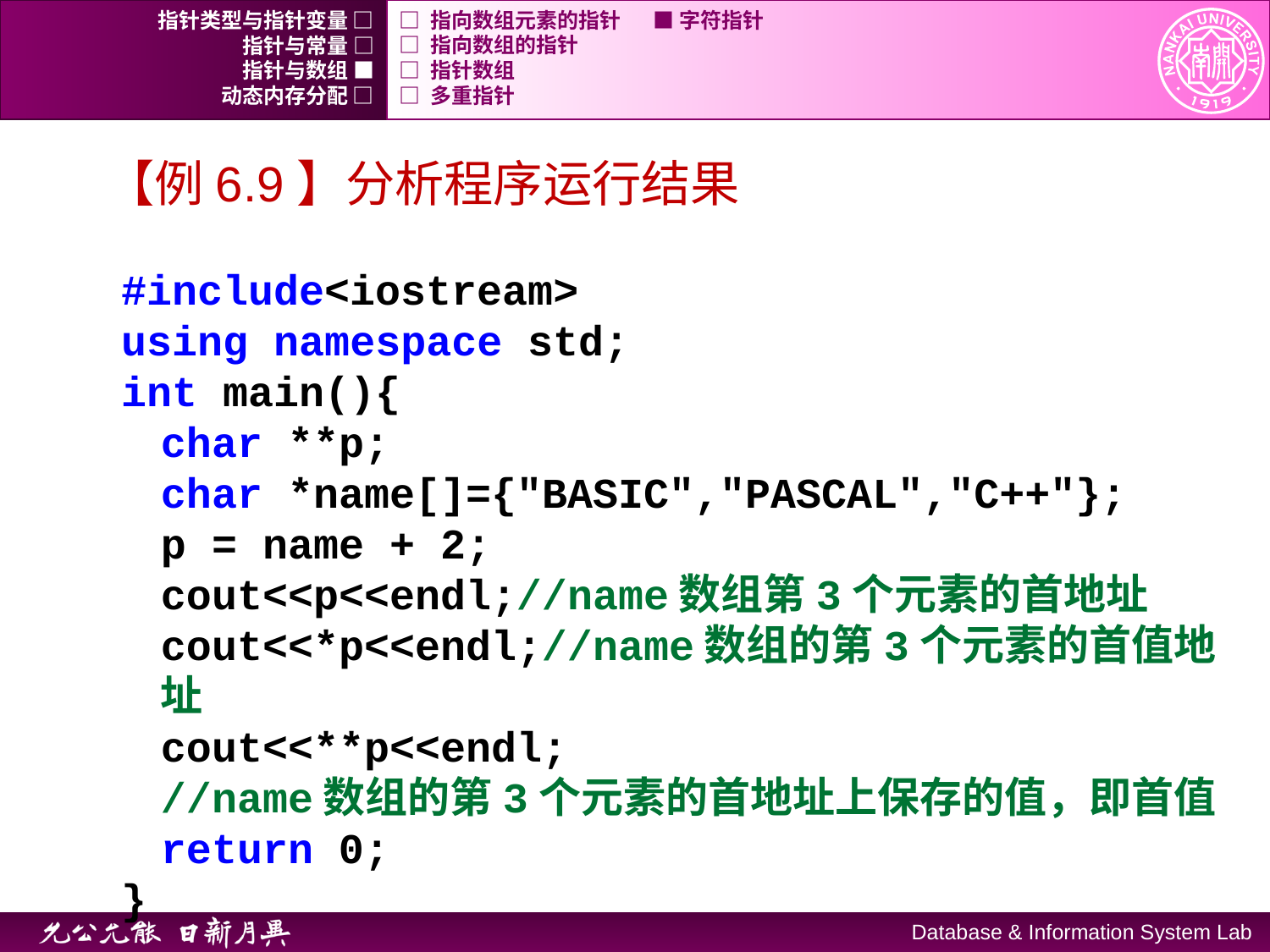

指针类型与指针变量 □
□ 指向数组元素的指针	■ 字符指针
指针与常量 □
□ 指向数组的指针
指针与数组 ■
□ 指针数组
动态内存分配 □
□ 多重指针
【例6.9】分析程序运行结果

#include<iostream>
using namespace std;
int main(){
	char **p;
	char *name[]={"BASIC","PASCAL","C++"};
	p = name + 2;
	cout<<p<<endl;//name数组第3个元素的首地址
	cout<<*p<<endl;//name数组的第3个元素的首值地址
	cout<<**p<<endl;
	//name数组的第3个元素的首地址上保存的值，即首值
	return 0;
}